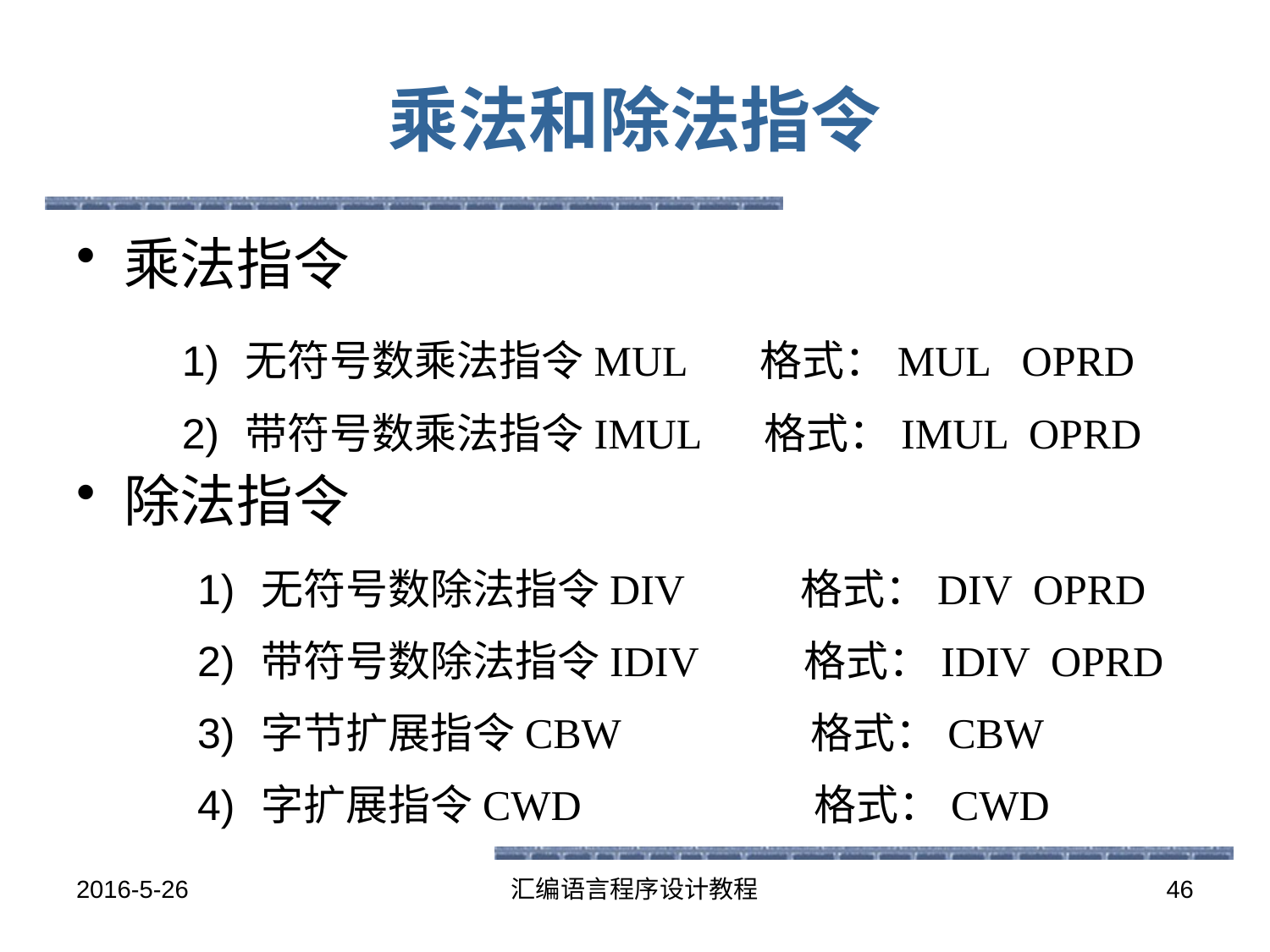

# 乘法和除法指令
乘法指令

除法指令
无符号数乘法指令MUL      格式：MUL   OPRD
带符号数乘法指令IMUL     格式：IMUL  OPRD
无符号数除法指令DIV          格式：DIV  OPRD
带符号数除法指令IDIV         格式：IDIV  OPRD
字节扩展指令CBW                 格式：CBW
字扩展指令CWD                     格式：CWD
2016-5-26
汇编语言程序设计教程
46